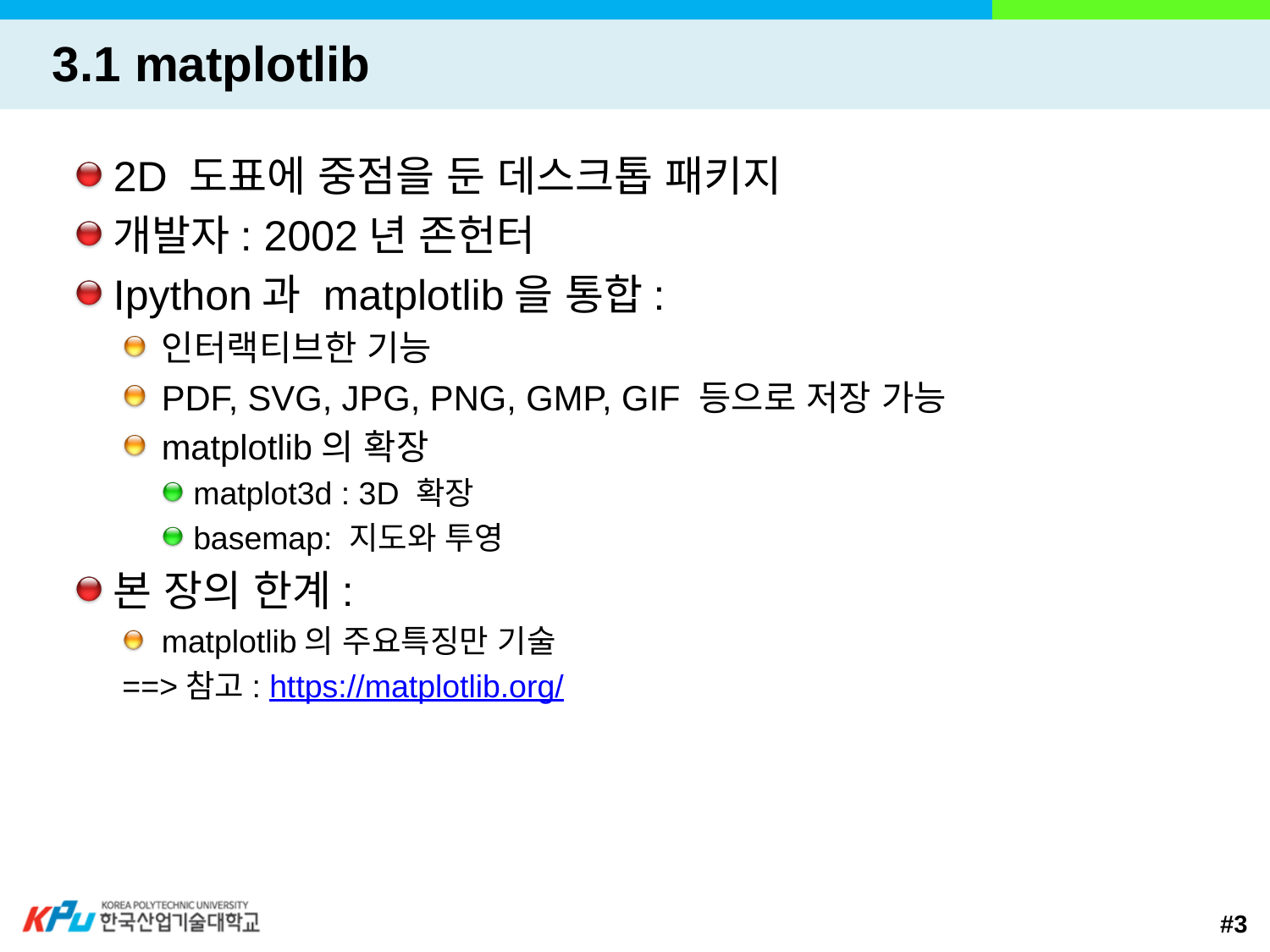

# 3.1 matplotlib
2D 도표에 중점을 둔 데스크톱 패키지
개발자: 2002년 존헌터
Ipython과 matplotlib을 통합:
인터랙티브한 기능
PDF, SVG, JPG, PNG, GMP, GIF 등으로 저장 가능
matplotlib의 확장
matplot3d : 3D 확장
basemap: 지도와 투영
본 장의 한계:
matplotlib의 주요특징만 기술
==>참고: https://matplotlib.org/